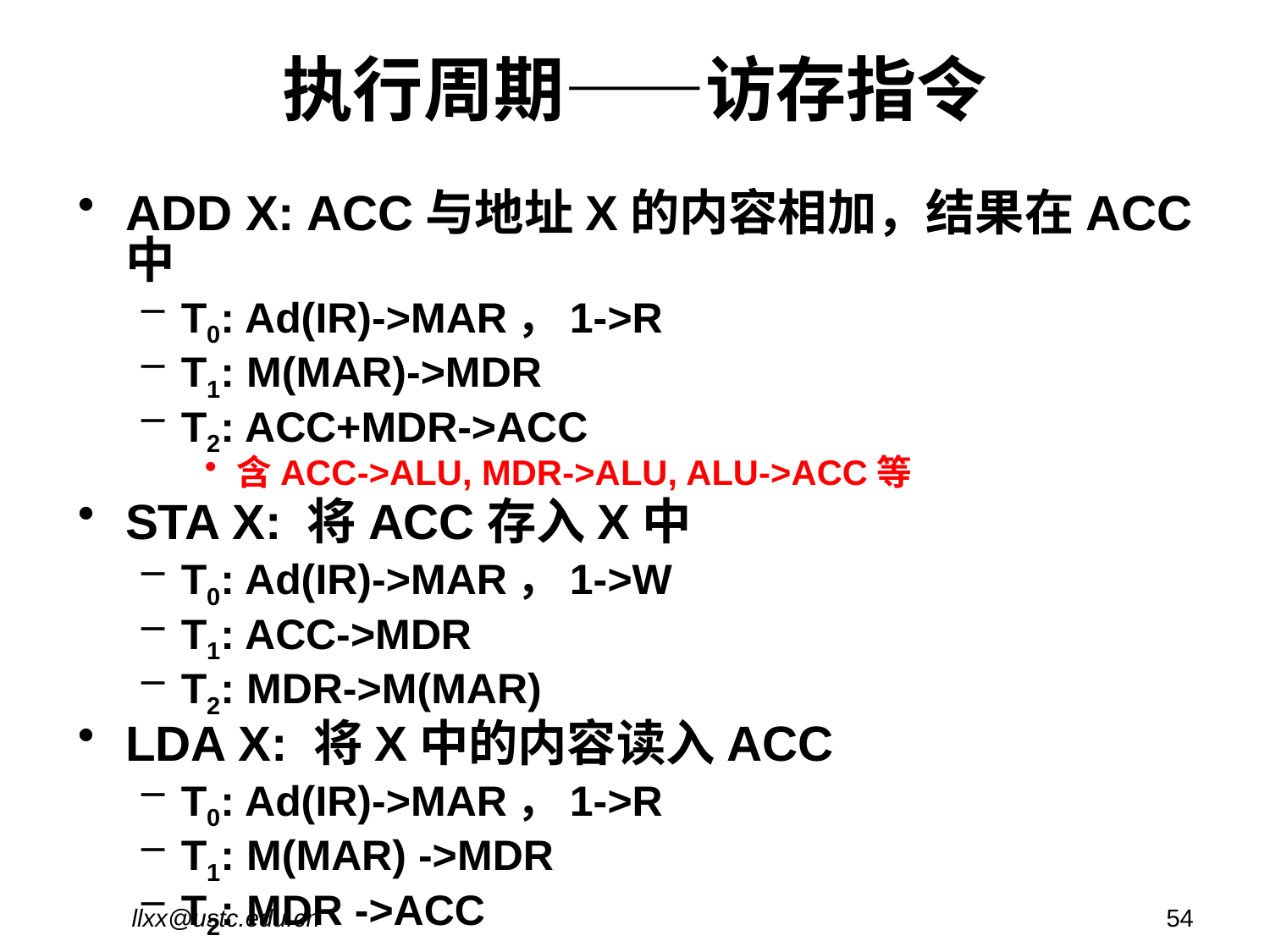

# 执行周期——访存指令
ADD X: ACC与地址X的内容相加，结果在ACC中
T0: Ad(IR)->MAR，1->R
T1: M(MAR)->MDR
T2: ACC+MDR->ACC
含ACC->ALU, MDR->ALU, ALU->ACC等
STA X: 将ACC存入X中
T0: Ad(IR)->MAR，1->W
T1: ACC->MDR
T2: MDR->M(MAR)
LDA X: 将X中的内容读入ACC
T0: Ad(IR)->MAR，1->R
T1: M(MAR) ->MDR
T2: MDR ->ACC
llxx@ustc.edu.cn
54